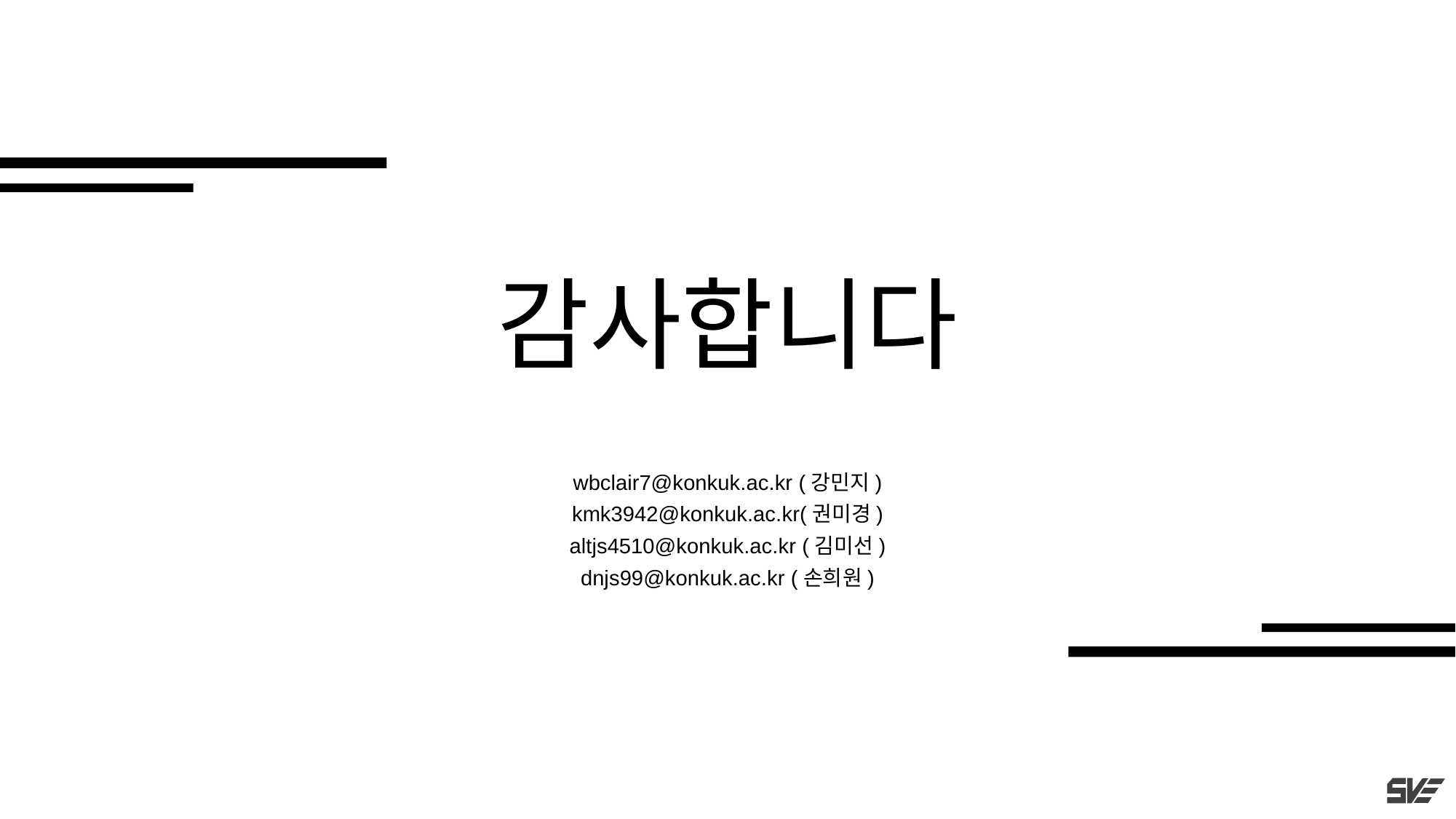

감사합니다
wbclair7@konkuk.ac.kr (강민지)
kmk3942@konkuk.ac.kr(권미경)
altjs4510@konkuk.ac.kr (김미선)
dnjs99@konkuk.ac.kr (손희원)